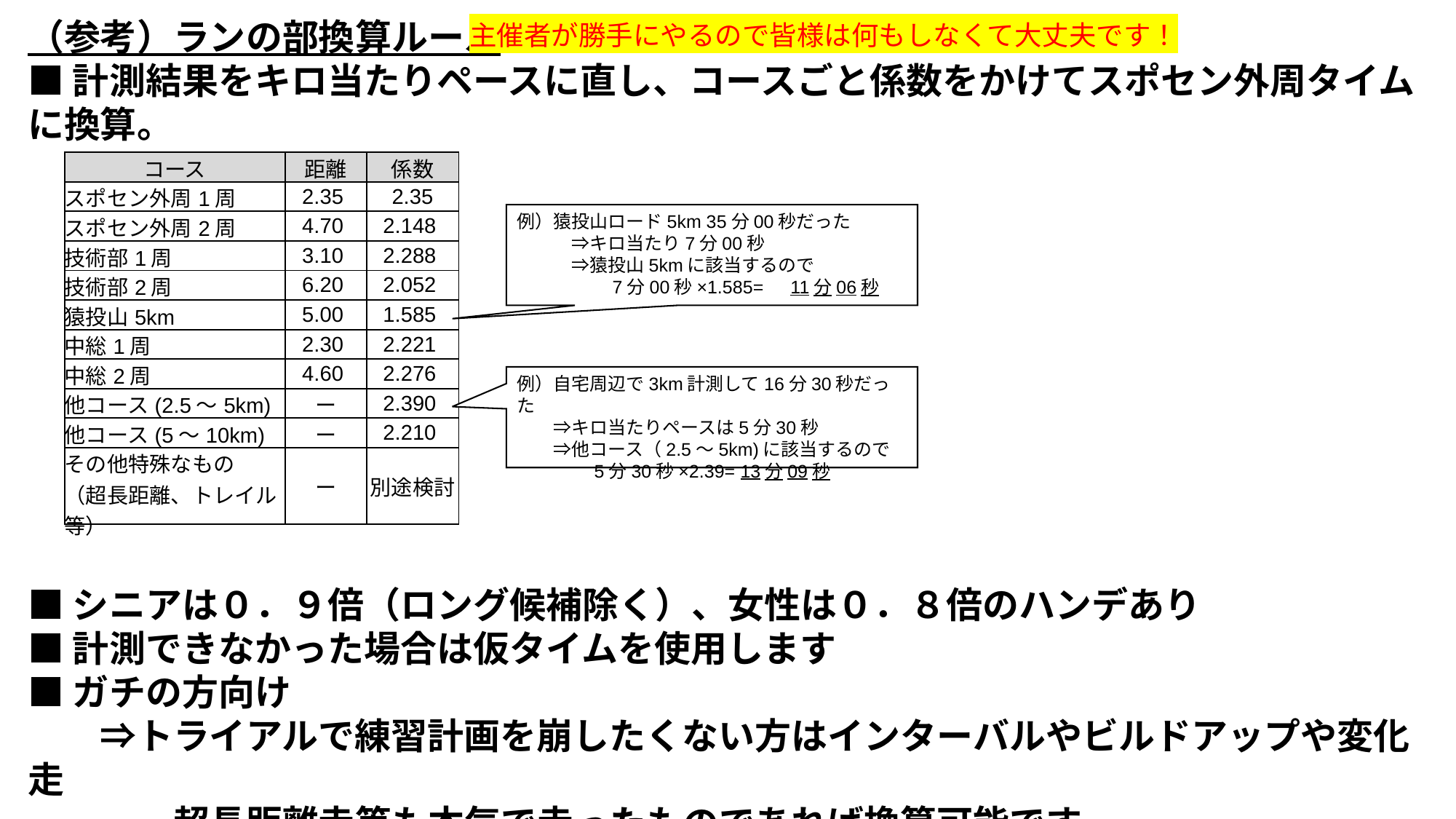

（参考）ランの部換算ルール
■計測結果をキロ当たりペースに直し、コースごと係数をかけてスポセン外周タイムに換算。

■シニアは０．９倍（ロング候補除く）、女性は０．８倍のハンデあり
■計測できなかった場合は仮タイムを使用します
■ガチの方向け
　　⇒トライアルで練習計画を崩したくない方はインターバルやビルドアップや変化走
　　　　超長距離走等も本気で走ったものであれば換算可能です。
　　　　（少し不利目にはなるかもですがご了承ください）
主催者が勝手にやるので皆様は何もしなくて大丈夫です！
| コース | 距離 | 係数 |
| --- | --- | --- |
| スポセン外周1周 | 2.35 | 2.35 |
| スポセン外周2周 | 4.70 | 2.148 |
| 技術部1周 | 3.10 | 2.288 |
| 技術部2周 | 6.20 | 2.052 |
| 猿投山5km | 5.00 | 1.585 |
| 中総1周 | 2.30 | 2.221 |
| 中総2周 | 4.60 | 2.276 |
| 他コース(2.5～5km) | ー | 2.390 |
| 他コース(5～10km) | ー | 2.210 |
| その他特殊なもの （超長距離、トレイル等） | ー | 別途検討 |
例）猿投山ロード5km 35分00秒だった
　　　⇒キロ当たり7分00秒
　　　⇒猿投山5kmに該当するので
　　　　　7分00秒×1.585=　11分06秒
例）自宅周辺で3km計測して16分30秒だった
　　⇒キロ当たりペースは5分30秒
　　⇒他コース（2.5～5km)に該当するので
　　　　5分30秒×2.39= 13分09秒